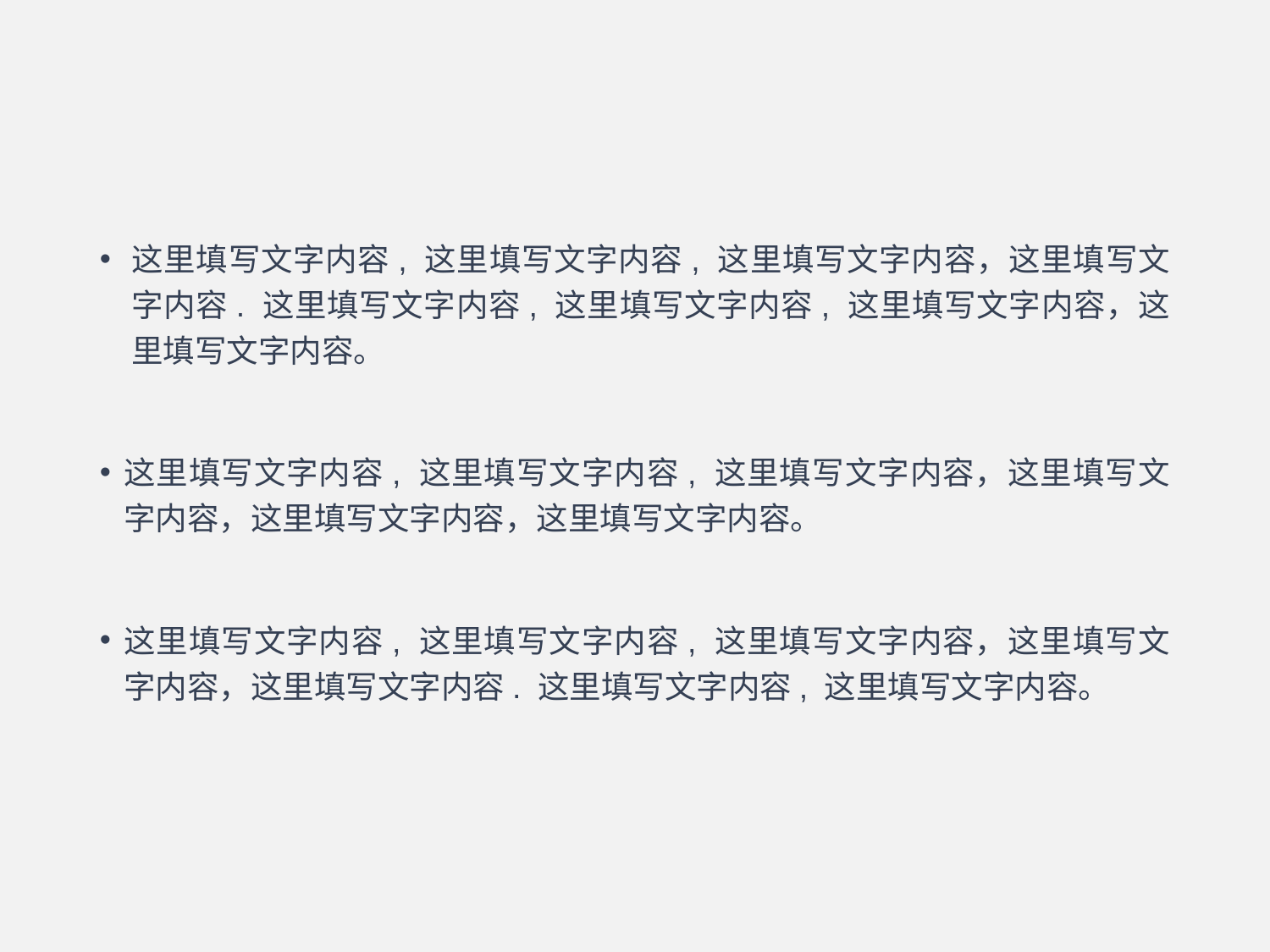

这里填写文字内容, 这里填写文字内容, 这里填写文字内容，这里填写文字内容. 这里填写文字内容, 这里填写文字内容, 这里填写文字内容，这里填写文字内容。

这里填写文字内容, 这里填写文字内容, 这里填写文字内容，这里填写文字内容，这里填写文字内容，这里填写文字内容。

这里填写文字内容, 这里填写文字内容, 这里填写文字内容，这里填写文字内容，这里填写文字内容. 这里填写文字内容, 这里填写文字内容。